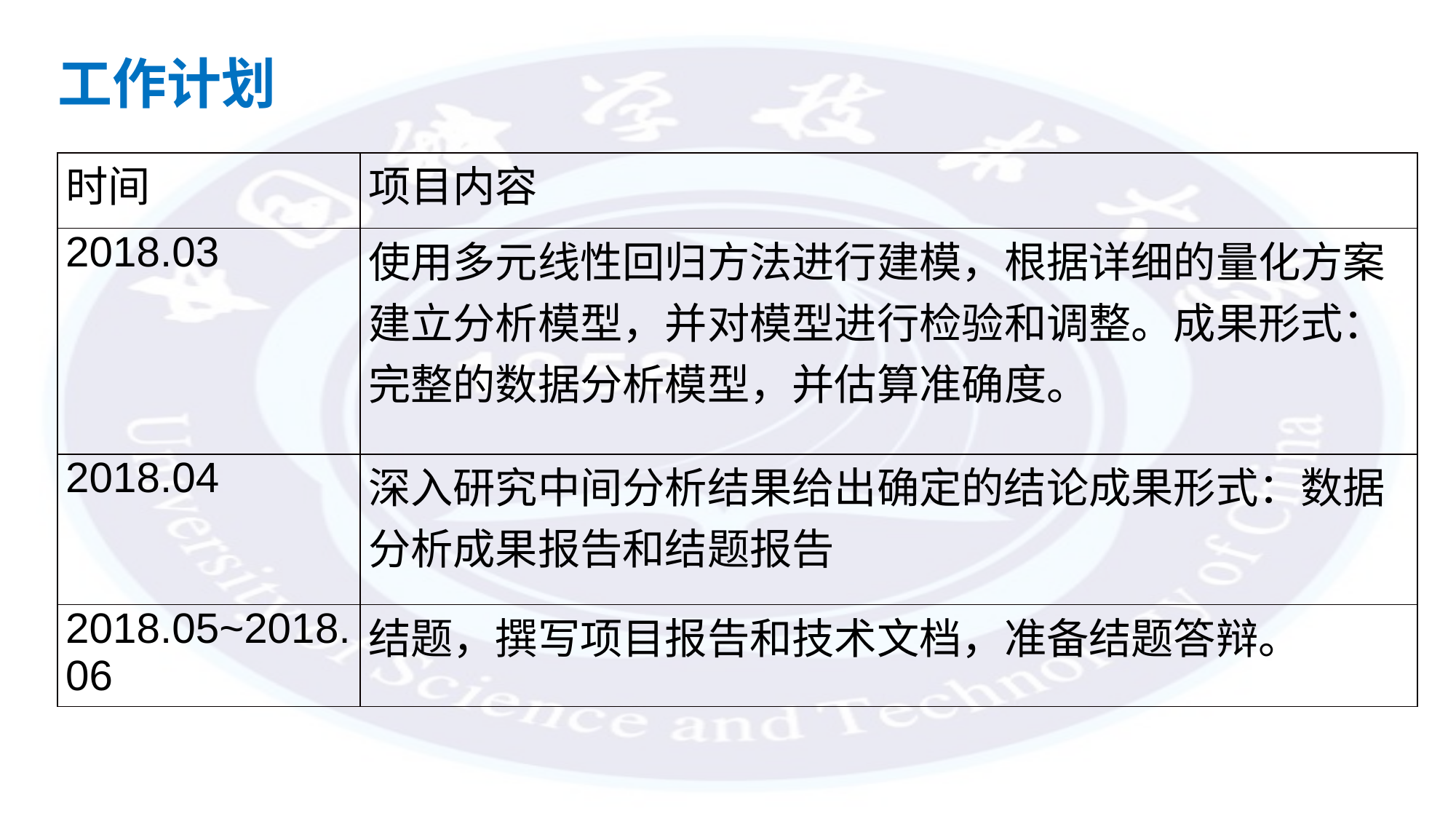

工作计划
| 时间 | 项目内容 |
| --- | --- |
| 2018.03 | 使用多元线性回归方法进行建模，根据详细的量化方案建立分析模型，并对模型进行检验和调整。成果形式：完整的数据分析模型，并估算准确度。 |
| 2018.04 | 深入研究中间分析结果给出确定的结论成果形式：数据分析成果报告和结题报告 |
| 2018.05~2018.06 | 结题，撰写项目报告和技术文档，准备结题答辩。 |